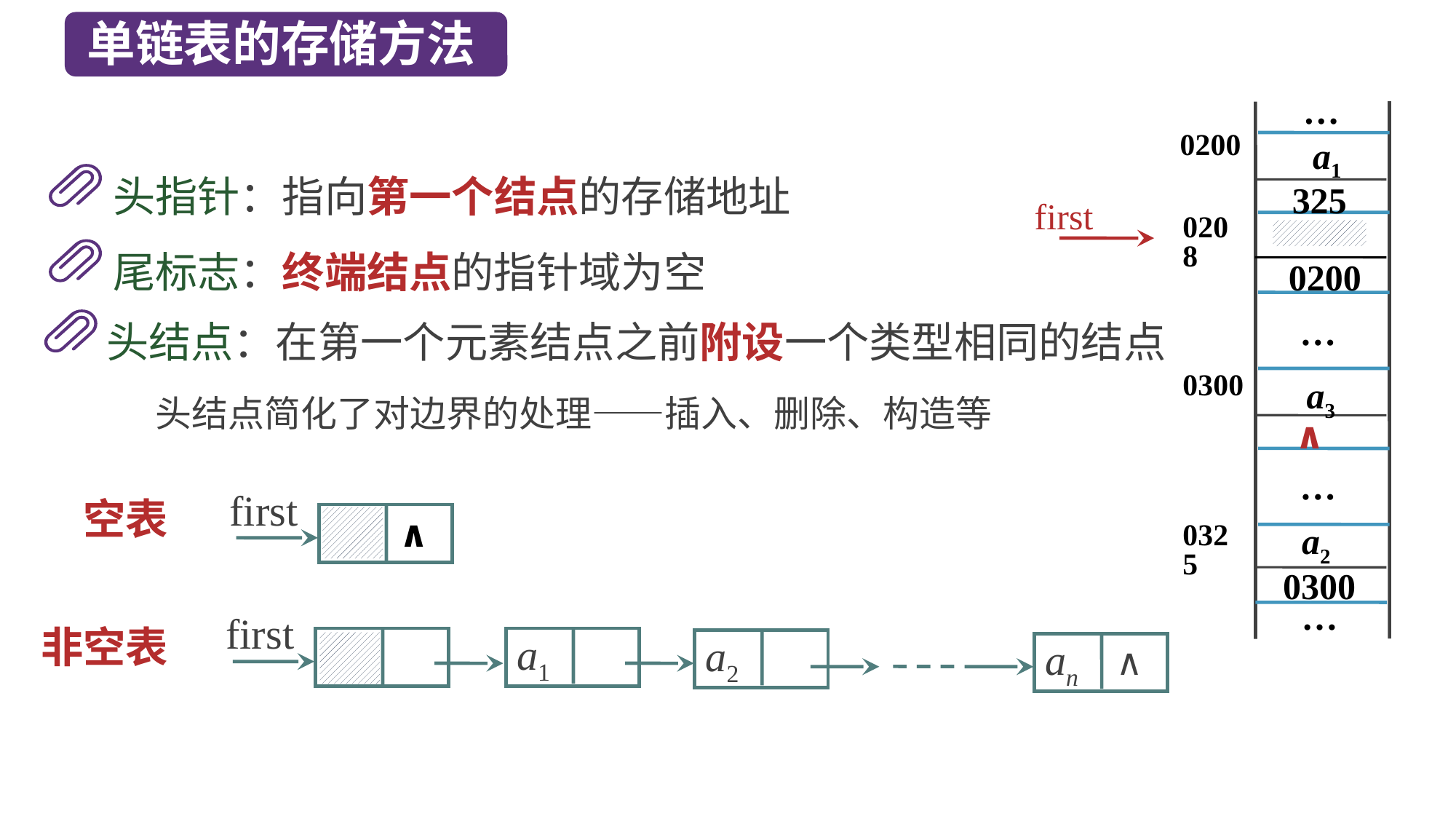

单链表的存储方法

…

0200
0208
…
0300
…
0325
…

  a1
头指针：指向第一个结点的存储地址
尾标志：终端结点的指针域为空

  325
first

0200
头结点：在第一个元素结点之前附设一个类型相同的结点

头结点简化了对边界的处理——插入、删除、构造等
  a3
∧
first
空表

∧

  a2

0300
first
非空表

a1

a2

∧
an